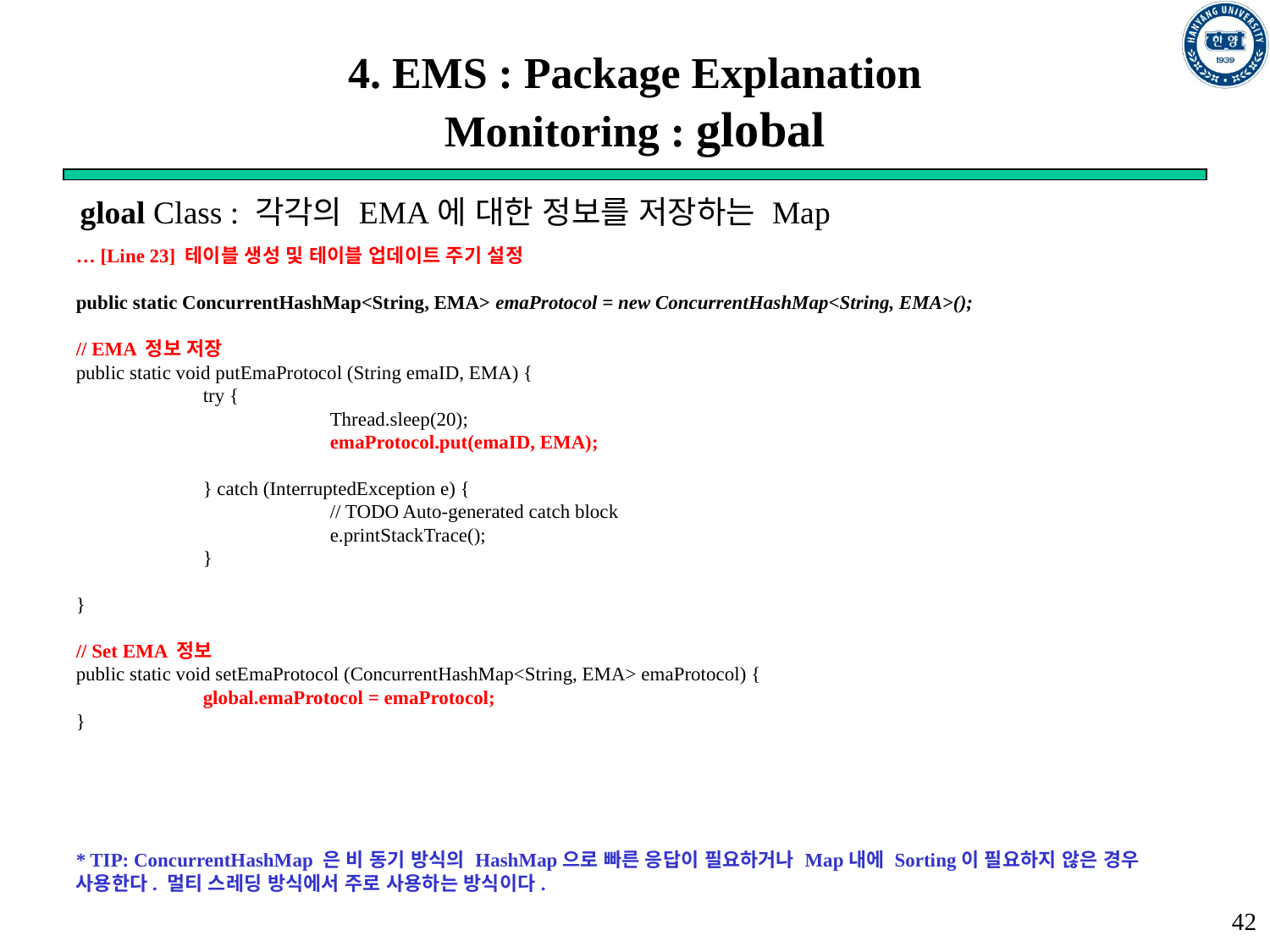

# 4. EMS : Package Explanation Monitoring : global
gloal Class : 각각의 EMA에 대한 정보를 저장하는 Map
… [Line 23] 테이블 생성 및 테이블 업데이트 주기 설정

public static ConcurrentHashMap<String, EMA> emaProtocol = new ConcurrentHashMap<String, EMA>();

// EMA 정보 저장
public static void putEmaProtocol (String emaID, EMA) {
	try {
		Thread.sleep(20);
		emaProtocol.put(emaID, EMA);

	} catch (InterruptedException e) {
		// TODO Auto-generated catch block
		e.printStackTrace();
	}

}

// Set EMA 정보
public static void setEmaProtocol (ConcurrentHashMap<String, EMA> emaProtocol) {
	global.emaProtocol = emaProtocol;
}

* TIP: ConcurrentHashMap 은 비 동기 방식의 HashMap으로 빠른 응답이 필요하거나 Map내에 Sorting이 필요하지 않은 경우 사용한다. 멀티 스레딩 방식에서 주로 사용하는 방식이다.

42